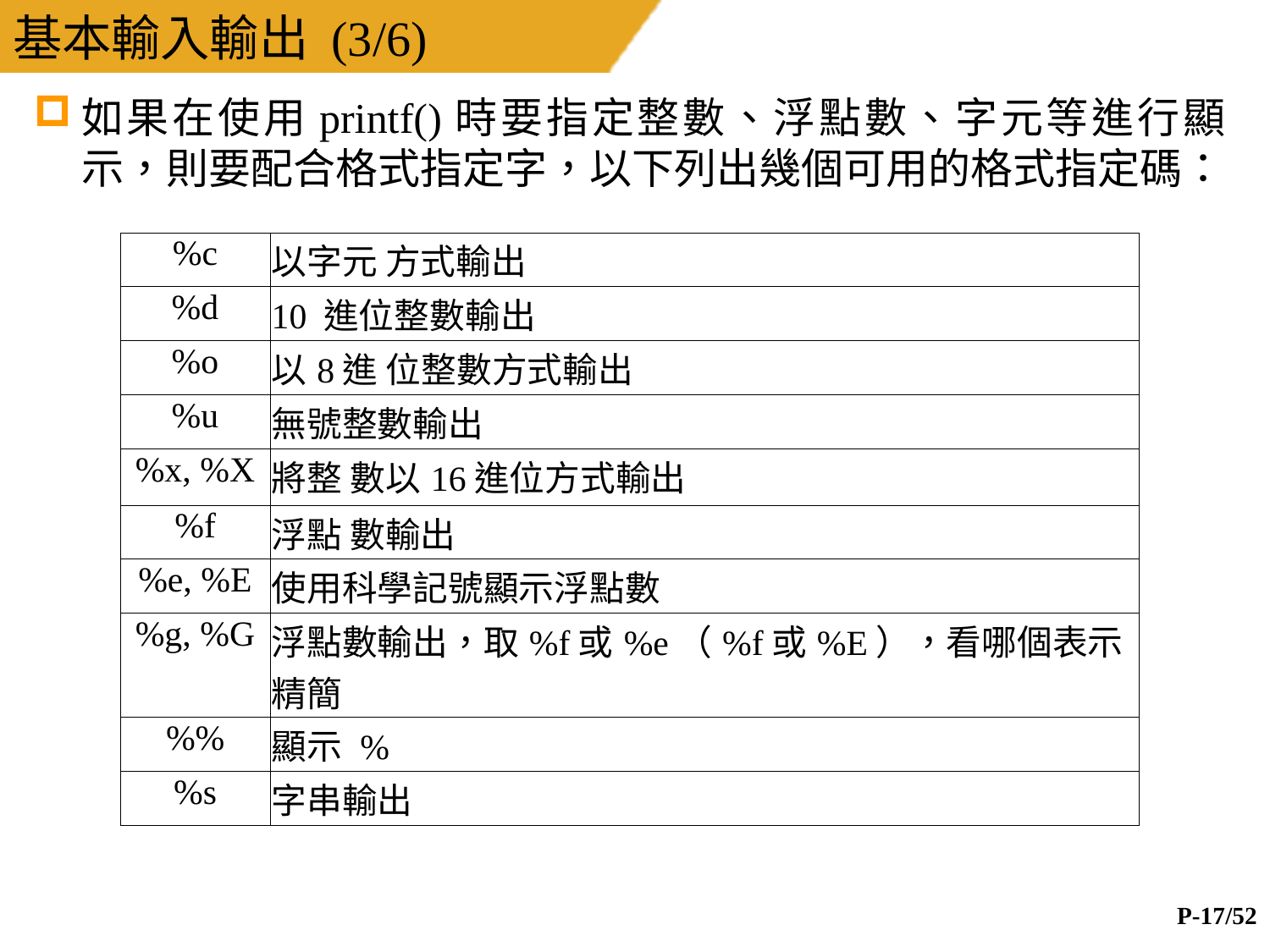

# 基本輸入輸出 (3/6)
如果在使用printf()時要指定整數、浮點數、字元等進行顯示，則要配合格式指定字，以下列出幾個可用的格式指定碼：

| %c | 以字元 方式輸出 |
| --- | --- |
| %d | 10 進位整數輸出 |
| %o | 以8進 位整數方式輸出 |
| %u | 無號整數輸出 |
| %x, %X | 將整 數以16進位方式輸出 |
| %f | 浮點 數輸出 |
| %e, %E | 使用科學記號顯示浮點數 |
| %g, %G | 浮點數輸出，取%f或%e（%f或%E），看哪個表示精簡 |
| %% | 顯示 % |
| %s | 字串輸出 |
P-17/52